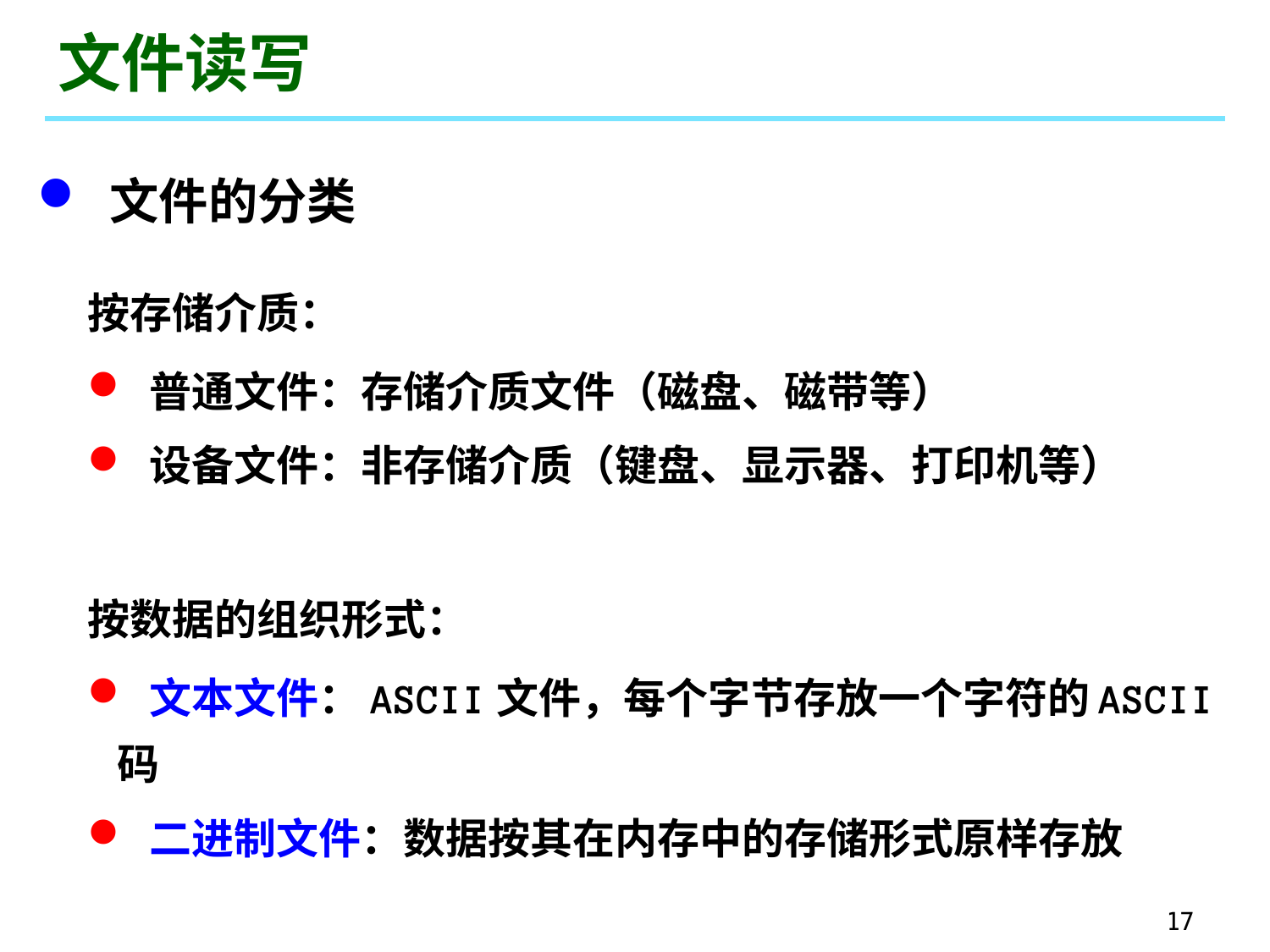

# 文件读写
 文件的分类
按存储介质：
 普通文件：存储介质文件（磁盘、磁带等）
 设备文件：非存储介质（键盘、显示器、打印机等）
按数据的组织形式：
 文本文件：ASCII文件，每个字节存放一个字符的ASCII码
 二进制文件：数据按其在内存中的存储形式原样存放
17